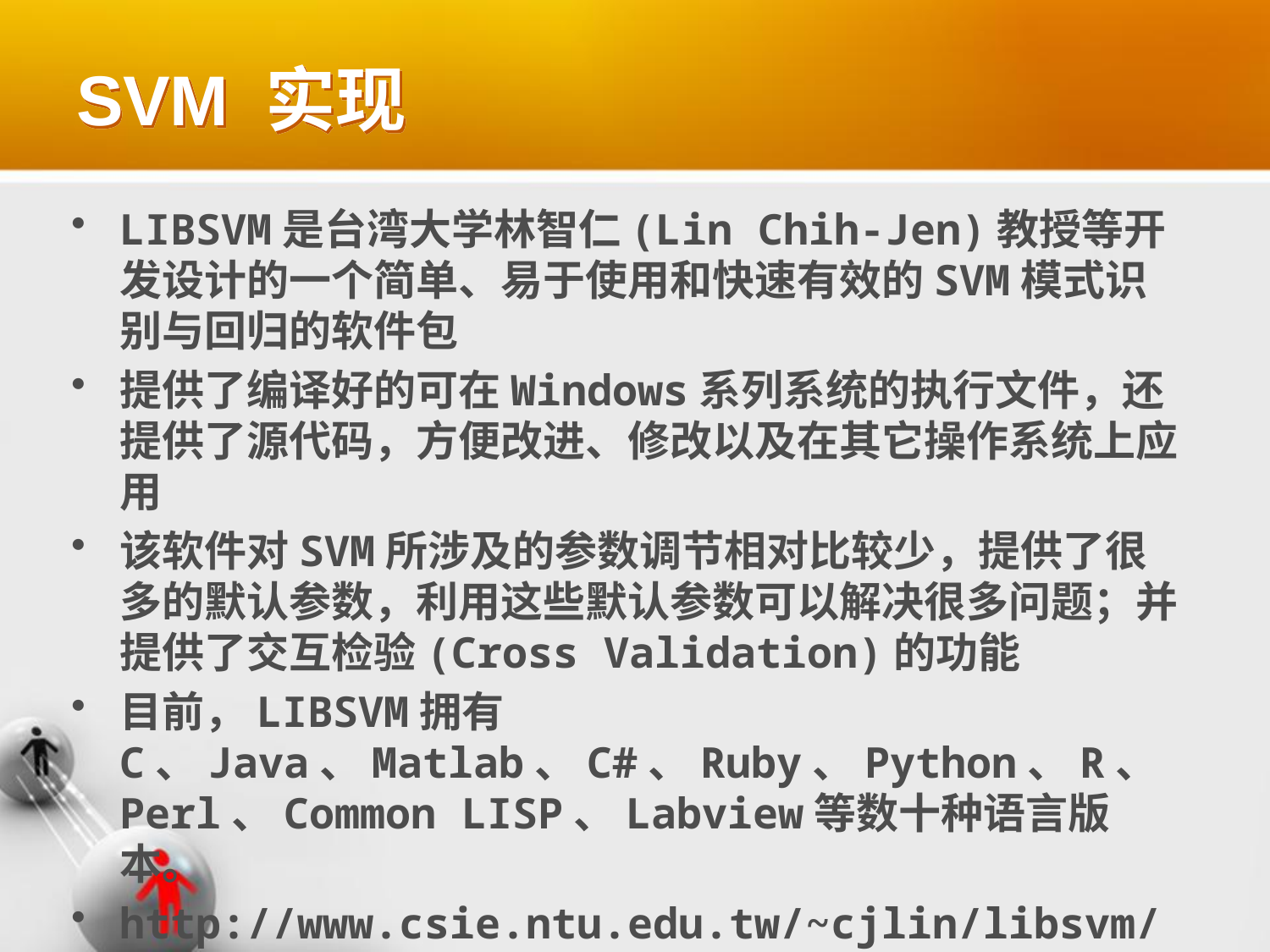

# SVM 实现
LIBSVM是台湾大学林智仁(Lin Chih-Jen)教授等开发设计的一个简单、易于使用和快速有效的SVM模式识别与回归的软件包
提供了编译好的可在Windows系列系统的执行文件，还提供了源代码，方便改进、修改以及在其它操作系统上应用
该软件对SVM所涉及的参数调节相对比较少，提供了很多的默认参数，利用这些默认参数可以解决很多问题；并提供了交互检验(Cross Validation)的功能
目前，LIBSVM拥有C、Java、Matlab、C#、Ruby、Python、R、Perl、Common LISP、Labview等数十种语言版本。
http://www.csie.ntu.edu.tw/~cjlin/libsvm/